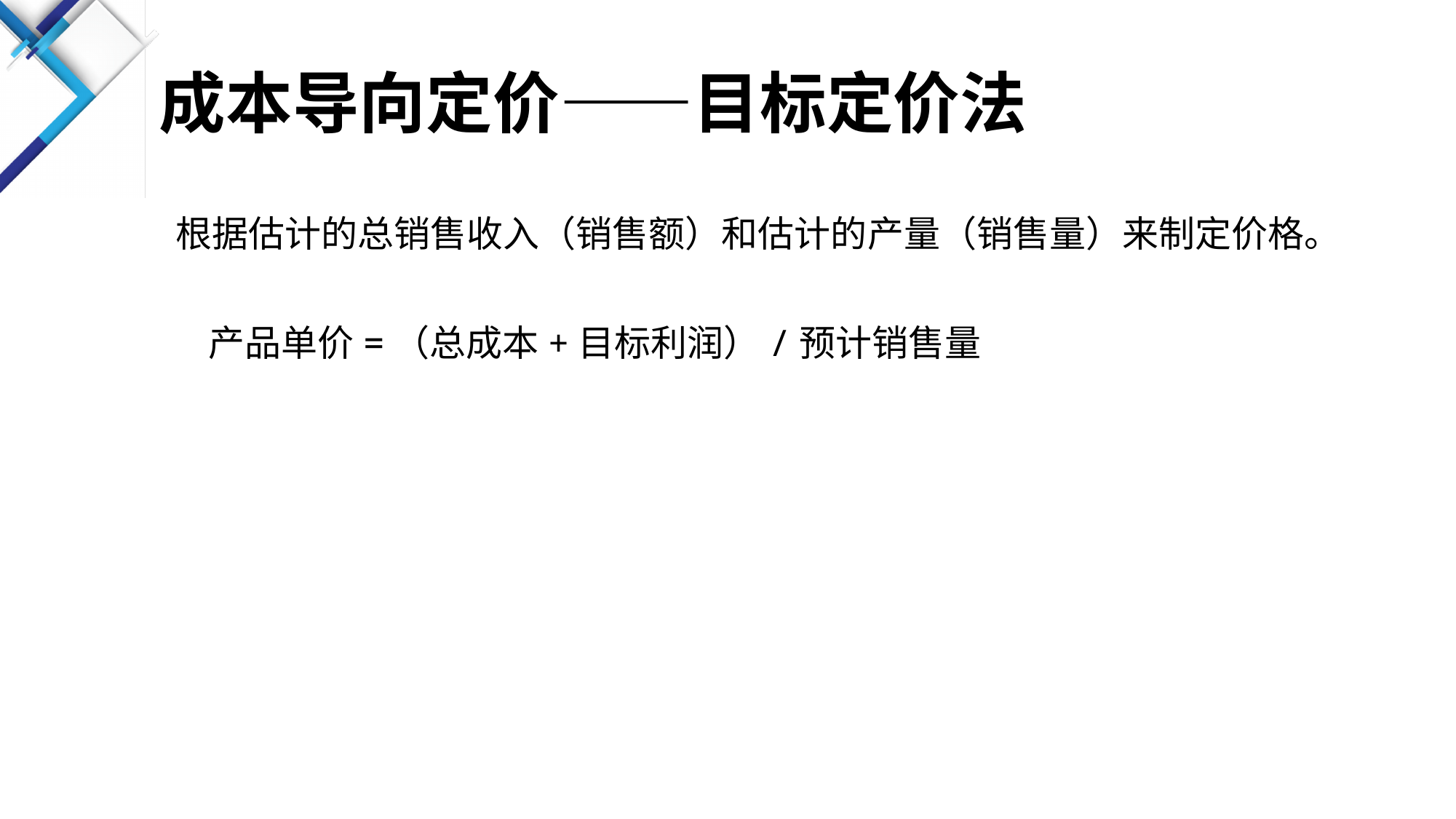

# 成本导向定价——目标定价法
 根据估计的总销售收入（销售额）和估计的产量（销售量）来制定价格。

     产品单价=（总成本+目标利润）/预计销售量